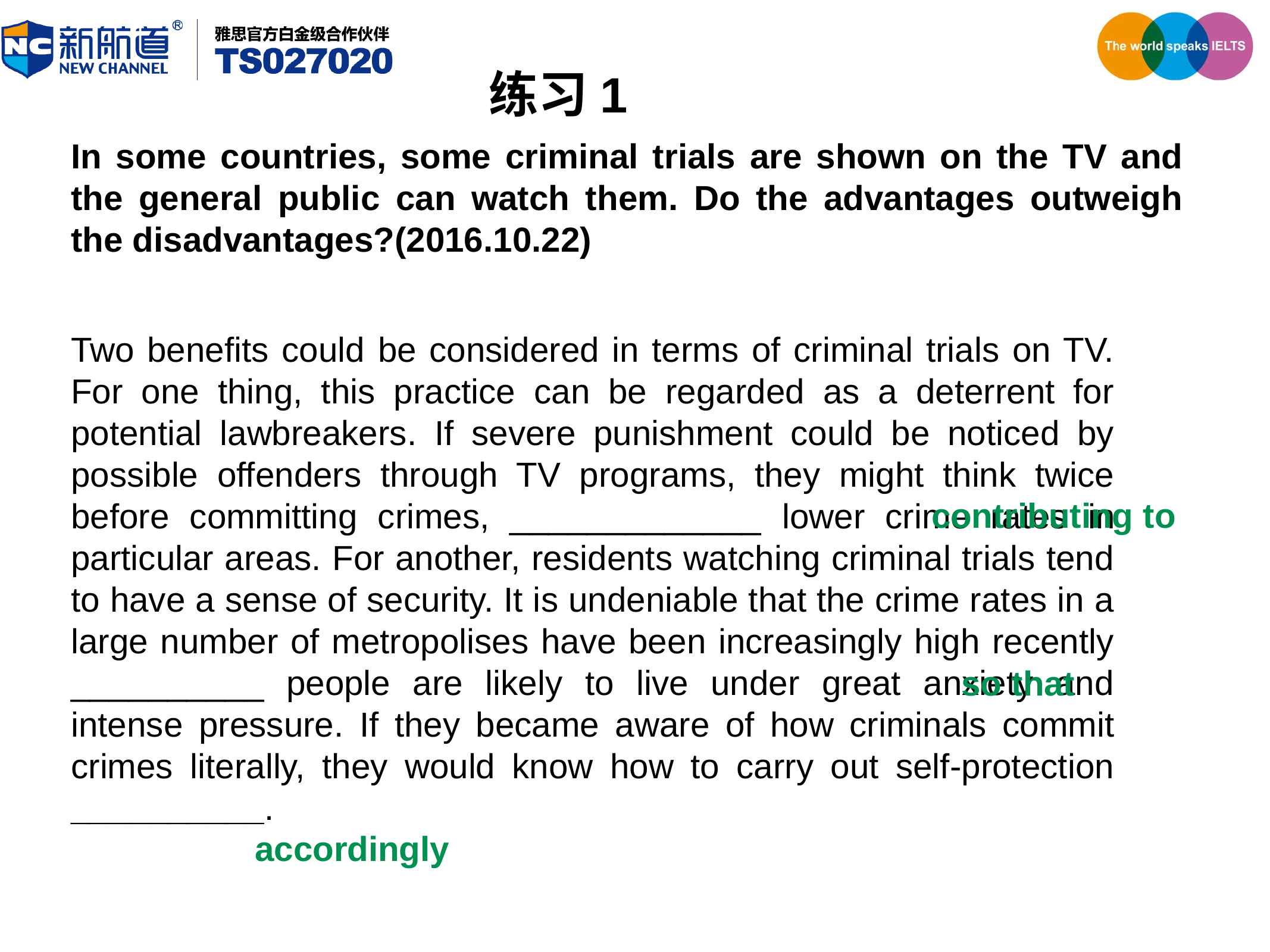

练习1
In some countries, some criminal trials are shown on the TV and the general public can watch them. Do the advantages outweigh the disadvantages?(2016.10.22)
Two benefits could be considered in terms of criminal trials on TV. For one thing, this practice can be regarded as a deterrent for potential lawbreakers. If severe punishment could be noticed by possible offenders through TV programs, they might think twice before committing crimes, _____________ lower crime rates in particular areas. For another, residents watching criminal trials tend to have a sense of security. It is undeniable that the crime rates in a large number of metropolises have been increasingly high recently __________ people are likely to live under great anxiety and intense pressure. If they became aware of how criminals commit crimes literally, they would know how to carry out self-protection __________.
contributing to
so that
accordingly